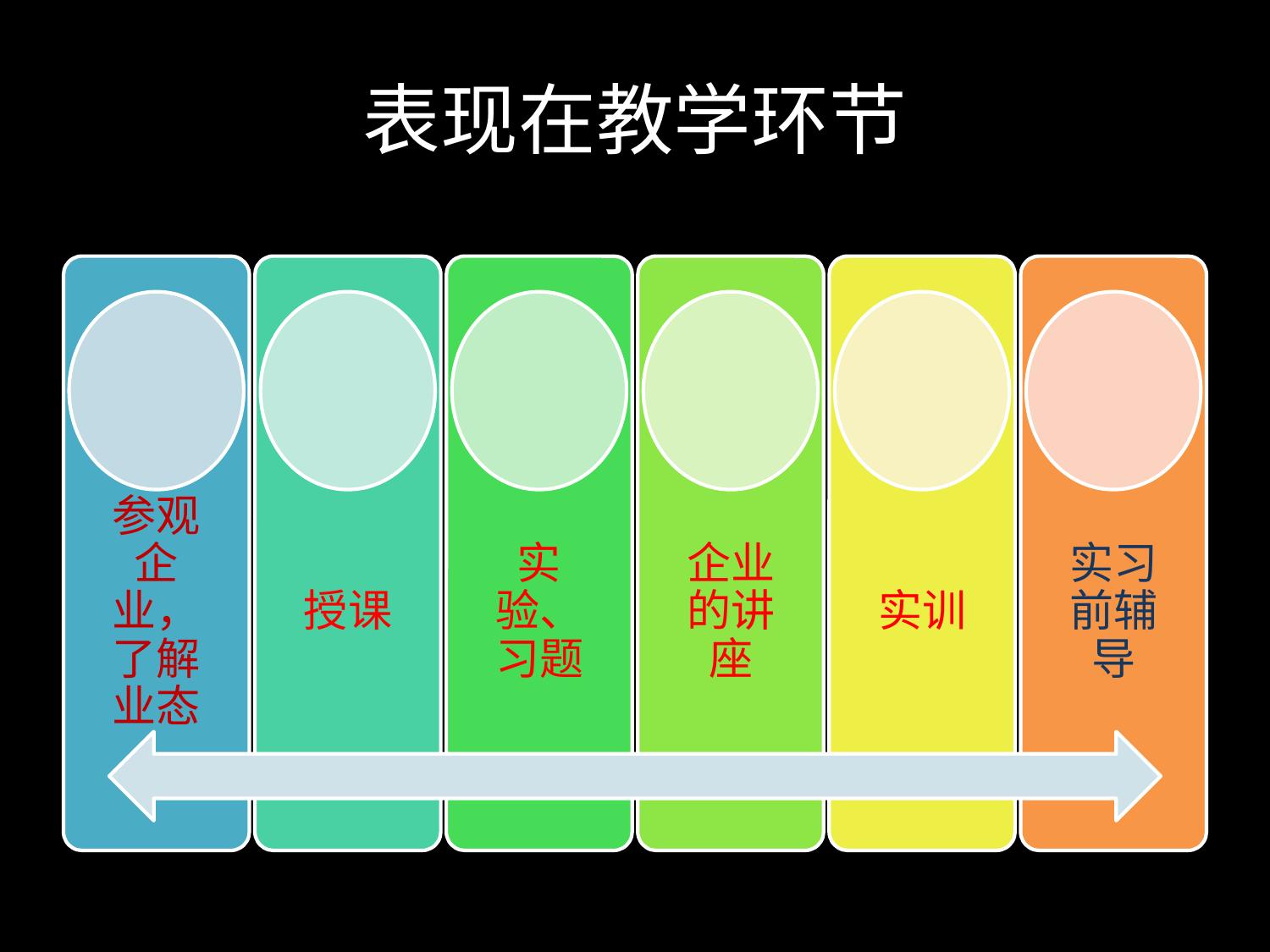

# 表现在教学环节
参观企业，了解业态
授课
实验、习题
企业的讲座
实训
实习前辅导